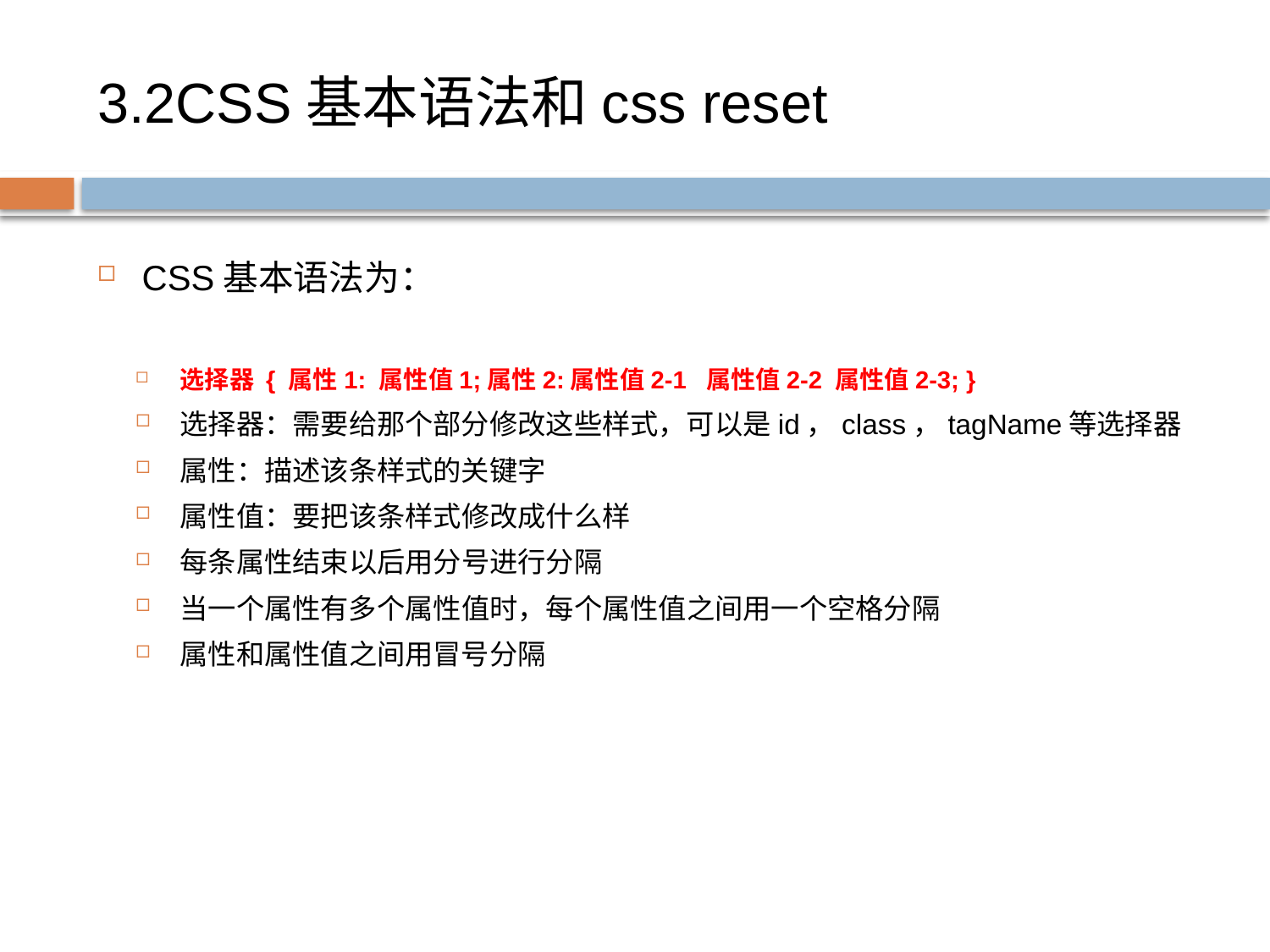

# 3.2CSS基本语法和css reset
CSS基本语法为：

选择器 { 属性1: 属性值1;属性2:属性值2-1  属性值2-2 属性值2-3; }
选择器：需要给那个部分修改这些样式，可以是id，class，tagName等选择器
属性：描述该条样式的关键字
属性值：要把该条样式修改成什么样
每条属性结束以后用分号进行分隔
当一个属性有多个属性值时，每个属性值之间用一个空格分隔
属性和属性值之间用冒号分隔